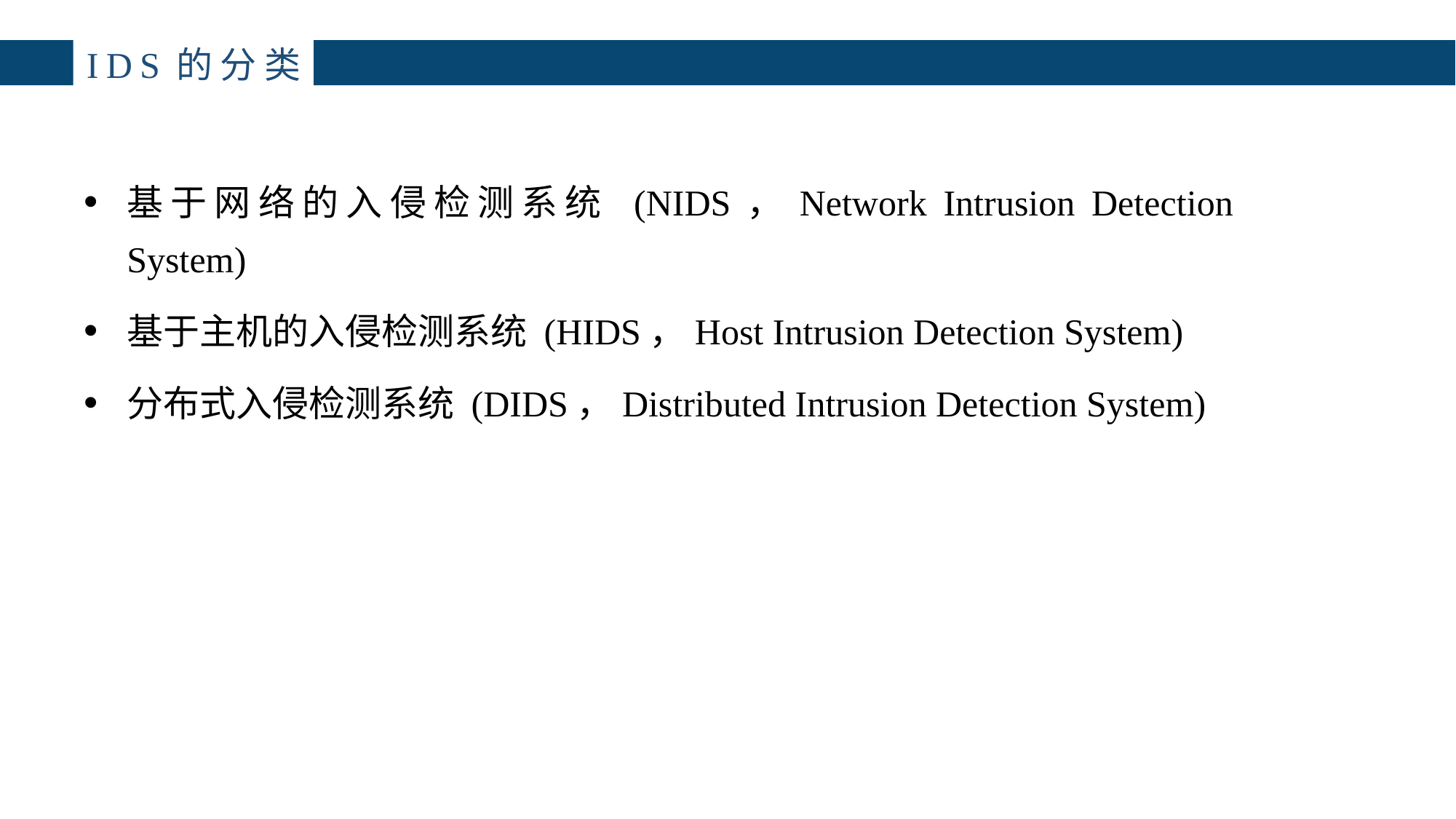

# IDS的分类
基于网络的入侵检测系统 (NIDS，Network Intrusion Detection System)
基于主机的入侵检测系统 (HIDS，Host Intrusion Detection System)
分布式入侵检测系统 (DIDS，Distributed Intrusion Detection System)